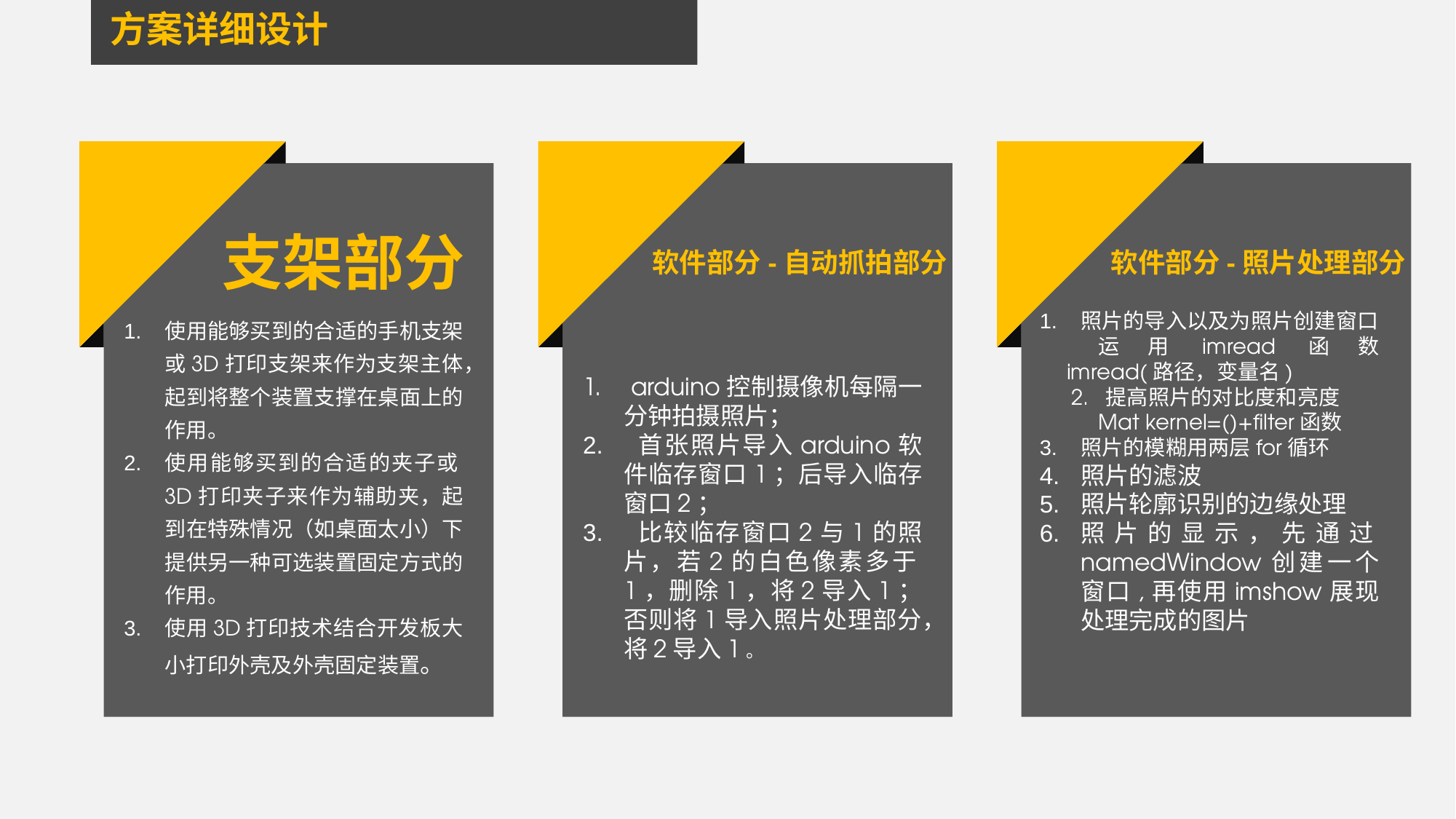

方案详细设计

支架部分
软件部分-自动抓拍部分
软件部分-照片处理部分

使用能够买到的合适的手机支架或3D打印支架来作为支架主体，起到将整个装置支撑在桌面上的作用。
使用能够买到的合适的夹子或3D打印夹子来作为辅助夹，起到在特殊情况（如桌面太小）下提供另一种可选装置固定方式的作用。
使用3D打印技术结合开发板大小打印外壳及外壳固定装置。
照片的导入以及为照片创建窗口
运用imread函数 imread(路径，变量名)
2.  提高照片的对比度和亮度
Mat kernel=()+filter函数
照片的模糊用两层for循环
照片的滤波
照片轮廓识别的边缘处理
照片的显示，先通过namedWindow创建一个窗口,再使用imshow展现处理完成的图片

 arduino控制摄像机每隔一分钟拍摄照片；
 首张照片导入arduino软件临存窗口1；后导入临存窗口2；
 比较临存窗口2与1的照片，若2的白色像素多于1，删除1，将2导入1；否则将1导入照片处理部分，将2导入1。